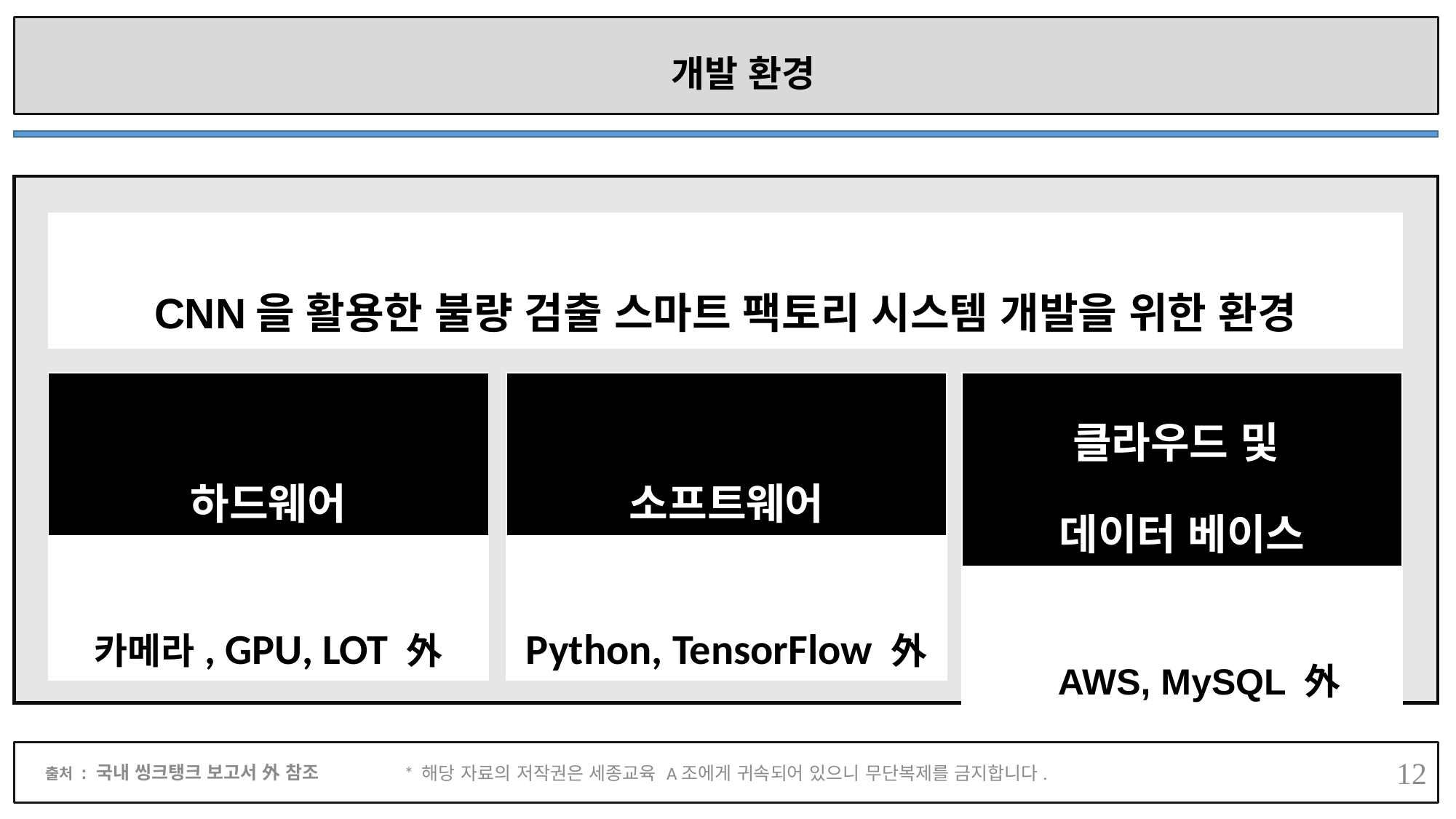

# 개발 환경

| CNN을 활용한 불량 검출 스마트 팩토리 시스템 개발을 위한 환경 |
| --- |
| 클라우드 및 데이터 베이스 |
| --- |
| AWS, MySQL 外 |
| 하드웨어 |
| --- |
| 카메라, GPU, LOT 外 |
| 소프트웨어 |
| --- |
| Python, TensorFlow 外 |

출처 : 국내 씽크탱크 보고서 外 참조
* 해당 자료의 저작권은 세종교육 A조에게 귀속되어 있으니 무단복제를 금지합니다.
12